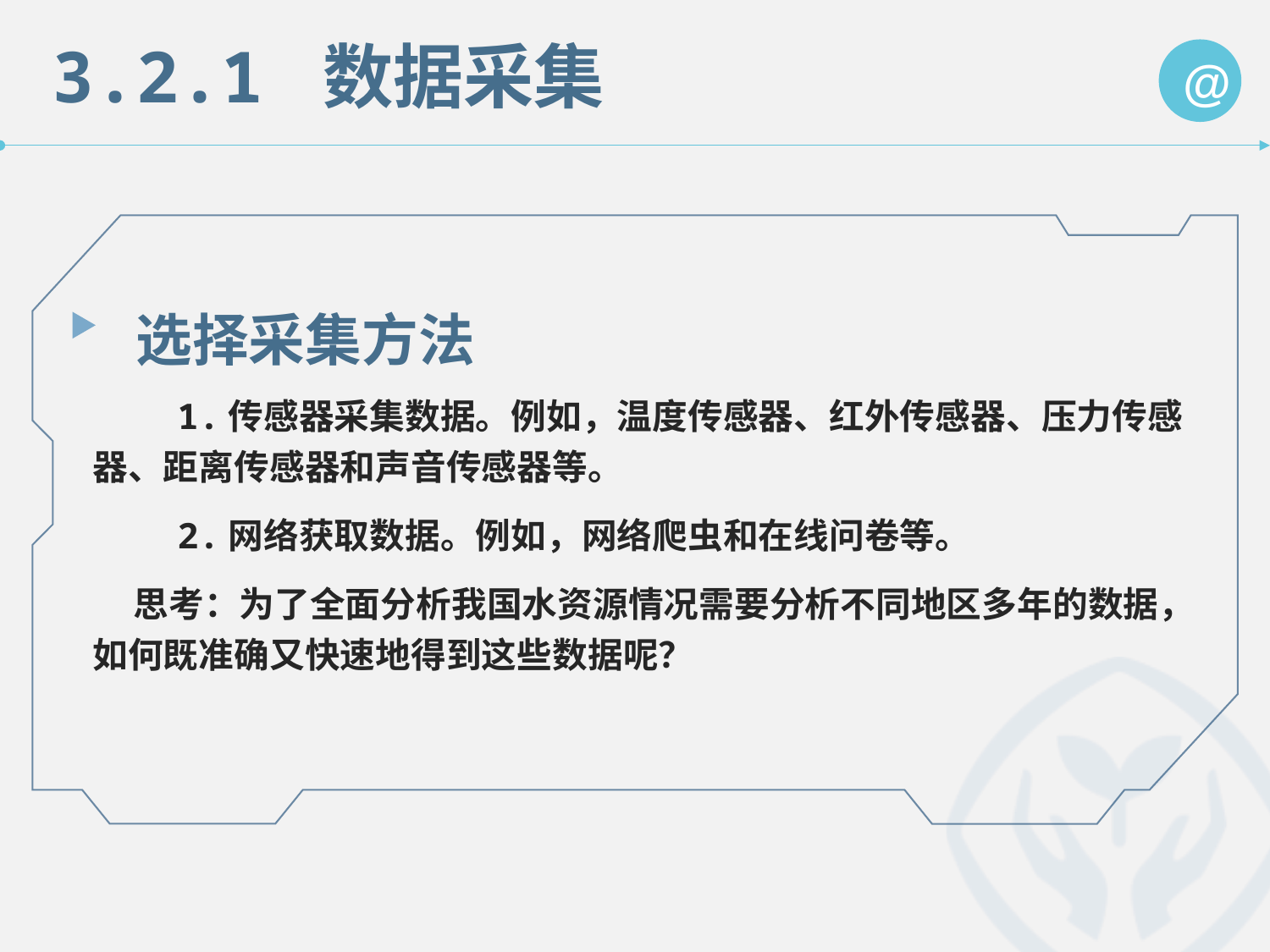

3.2.1 数据采集
@

选择采集方法

    1.传感器采集数据。例如，温度传感器、红外传感器、压力传感器、距离传感器和声音传感器等。
    2.网络获取数据。例如，网络爬虫和在线问卷等。
    思考：为了全面分析我国水资源情况需要分析不同地区多年的数据，如何既准确又快速地得到这些数据呢？